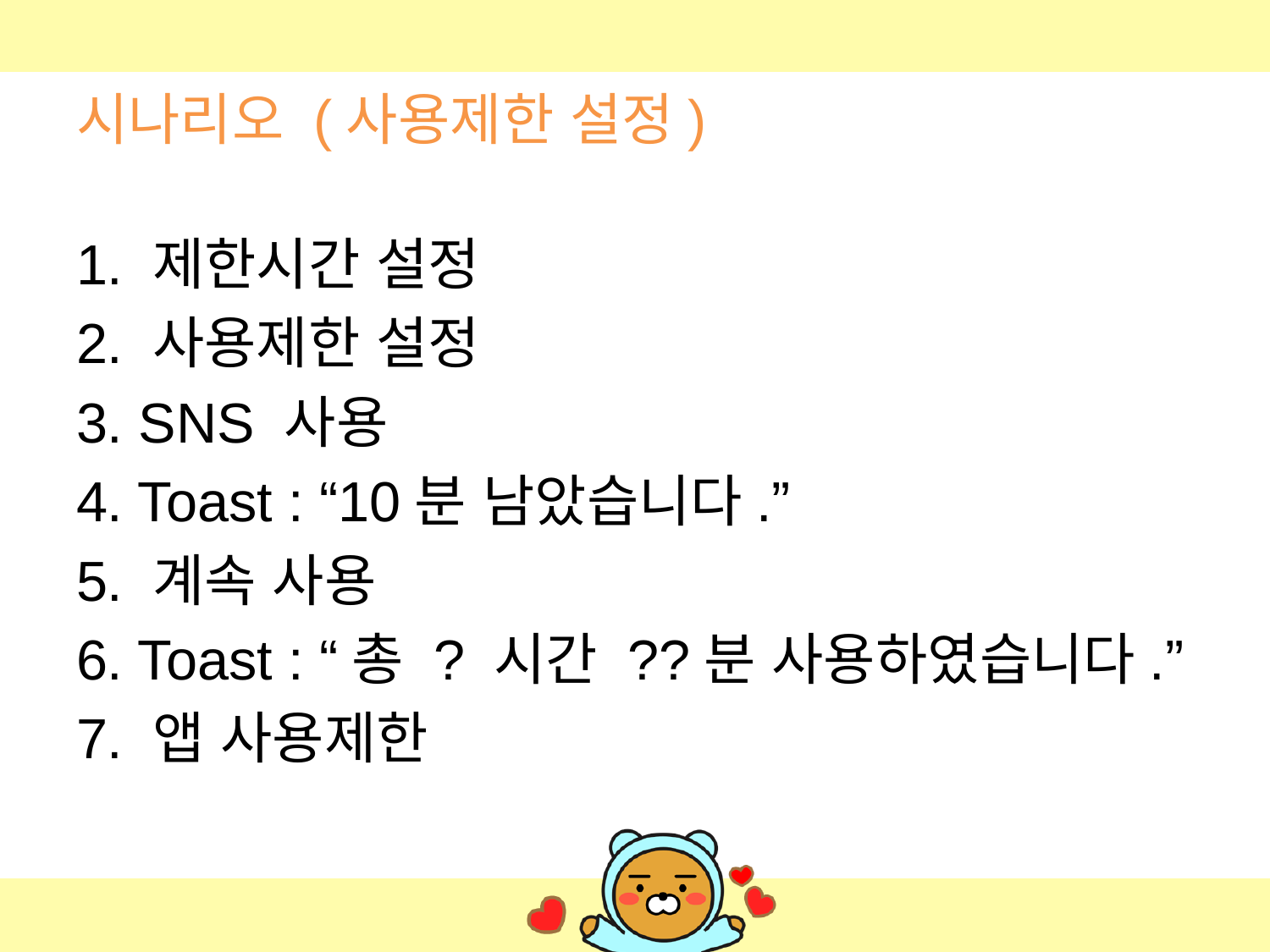

# 시나리오 (사용제한 설정)
1. 제한시간 설정
2. 사용제한 설정
3. SNS 사용
4. Toast : “10분 남았습니다.”
5. 계속 사용
6. Toast : “총 ? 시간 ??분 사용하였습니다.”
7. 앱 사용제한